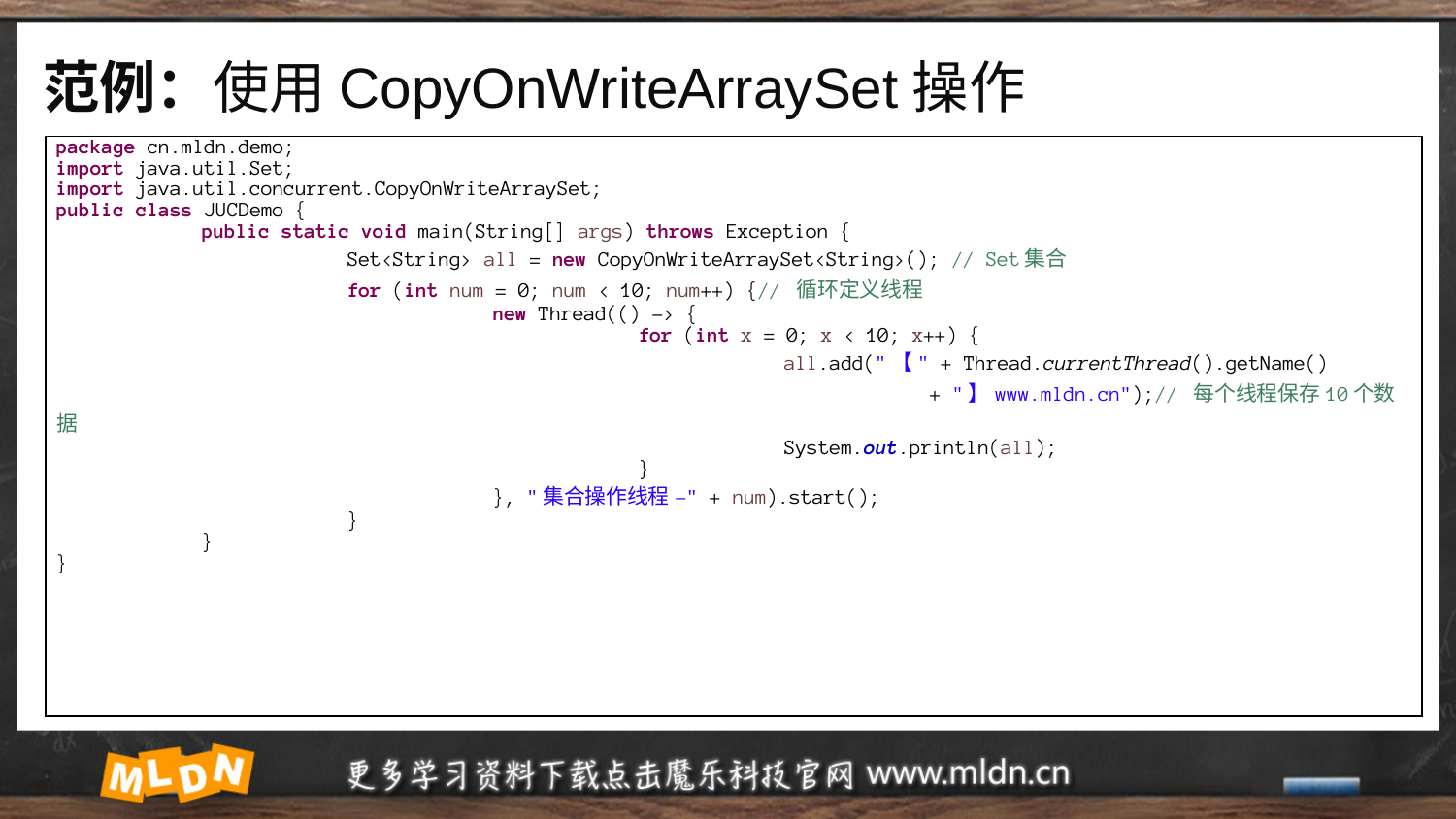

# 范例：使用CopyOnWriteArraySet操作
| package cn.mldn.demo; import java.util.Set; import java.util.concurrent.CopyOnWriteArraySet; public class JUCDemo { public static void main(String[] args) throws Exception { Set<String> all = new CopyOnWriteArraySet<String>(); // Set集合 for (int num = 0; num < 10; num++) {// 循环定义线程 new Thread(() -> { for (int x = 0; x < 10; x++) { all.add("【" + Thread.currentThread().getName() + "】www.mldn.cn");// 每个线程保存10个数据 System.out.println(all); } }, "集合操作线程-" + num).start(); } } } |
| --- |